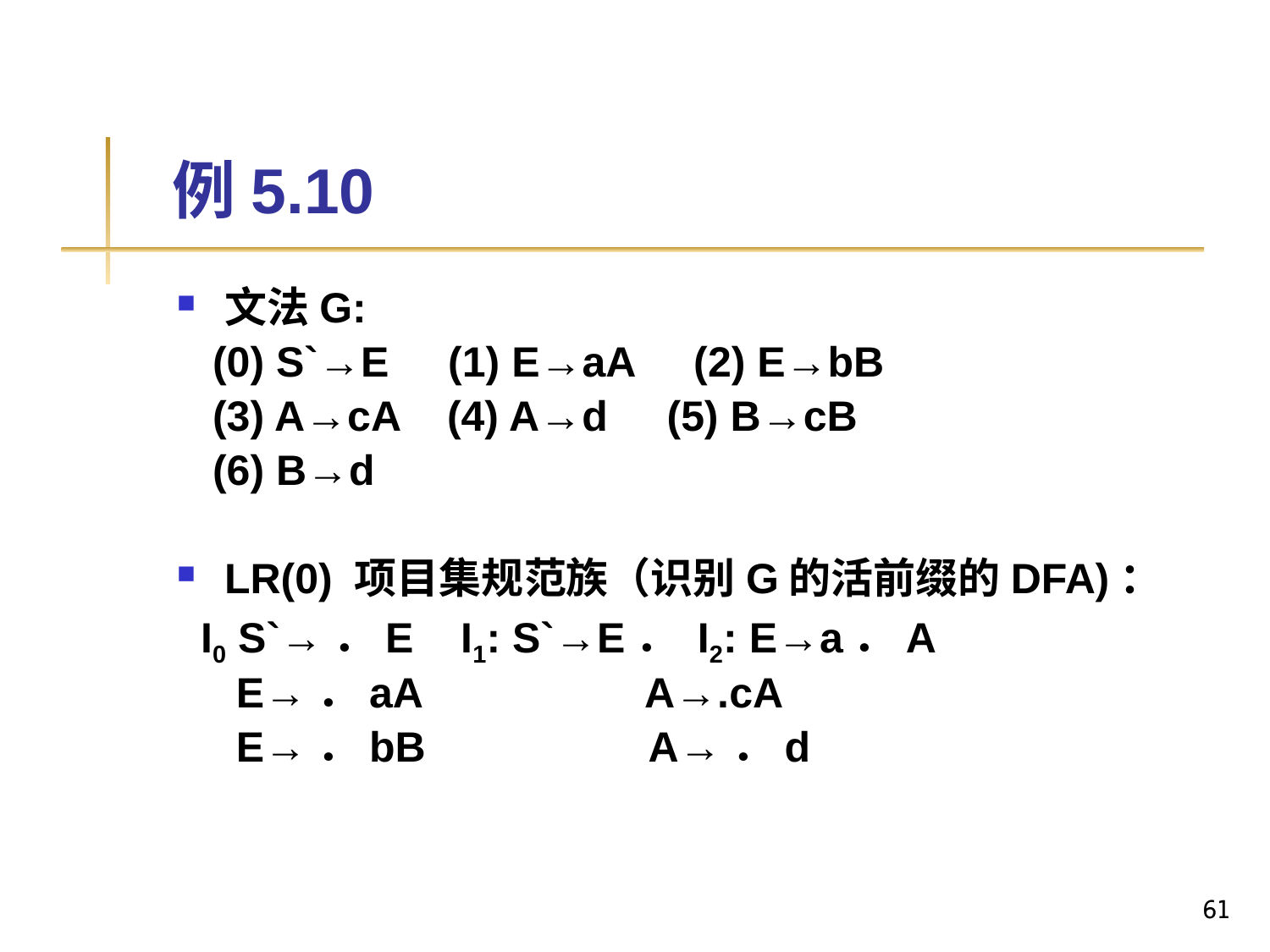

# 例5.10
文法G:
   (0) S`→E     (1) E→aA     (2) E→bB
   (3) A→cA    (4) A→d     (5) B→cB
   (6) B→d

LR(0) 项目集规范族（识别G的活前缀的DFA)：
  I0 S`→．E    I1: S`→E． I2: E→a．A
     E→．aA                   A→.cA
     E→．bB                   A→．d

61